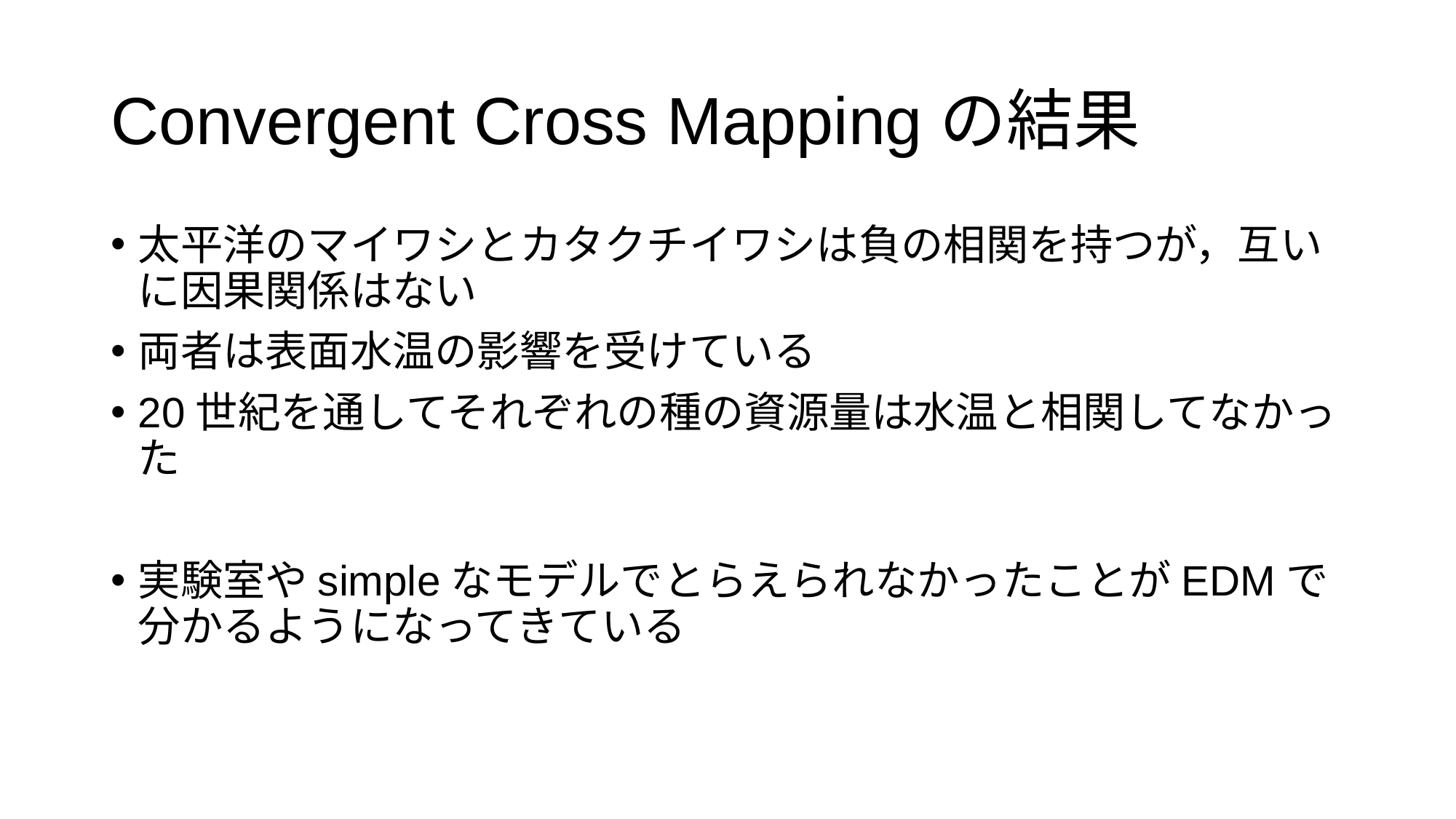

# Convergent Cross Mappingの結果
太平洋のマイワシとカタクチイワシは負の相関を持つが，互いに因果関係はない
両者は表面水温の影響を受けている
20世紀を通してそれぞれの種の資源量は水温と相関してなかった

実験室やsimpleなモデルでとらえられなかったことがEDMで分かるようになってきている